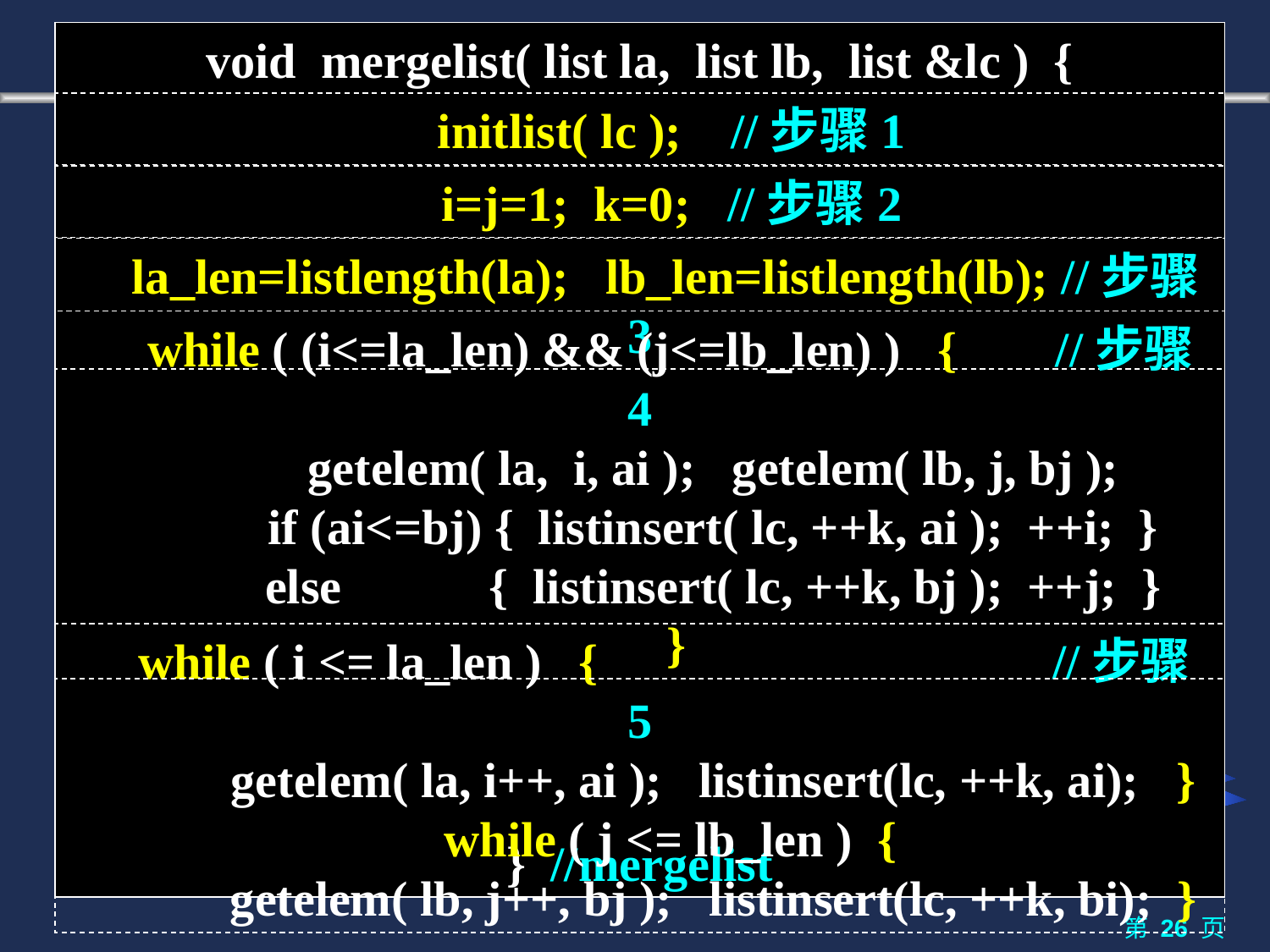

# 2.1 线性表的基本概念
void  mergelist( list la,  list lb,  list &lc )  {

}  //mergelist
      initlist( lc );    //步骤1
      i=j=1;  k=0;   //步骤2
      la_len=listlength(la);   lb_len=listlength(lb); //步骤3
      while ( (i<=la_len) && (j<=lb_len) )   {        //步骤4
            getelem( la,  i, ai );   getelem( lb, j, bj );
            if (ai<=bj) {  listinsert( lc, ++k, ai );  ++i;  }
            else            {  listinsert( lc, ++k, bj );  ++j;  }
      }
     while ( i <= la_len )   {                                     //步骤5
            getelem( la, i++, ai );   listinsert(lc, ++k, ai);   }
     while ( j <= lb_len )  {
            getelem( lb, j++, bj );   listinsert(lc, ++k, bi);  }
第 26 页